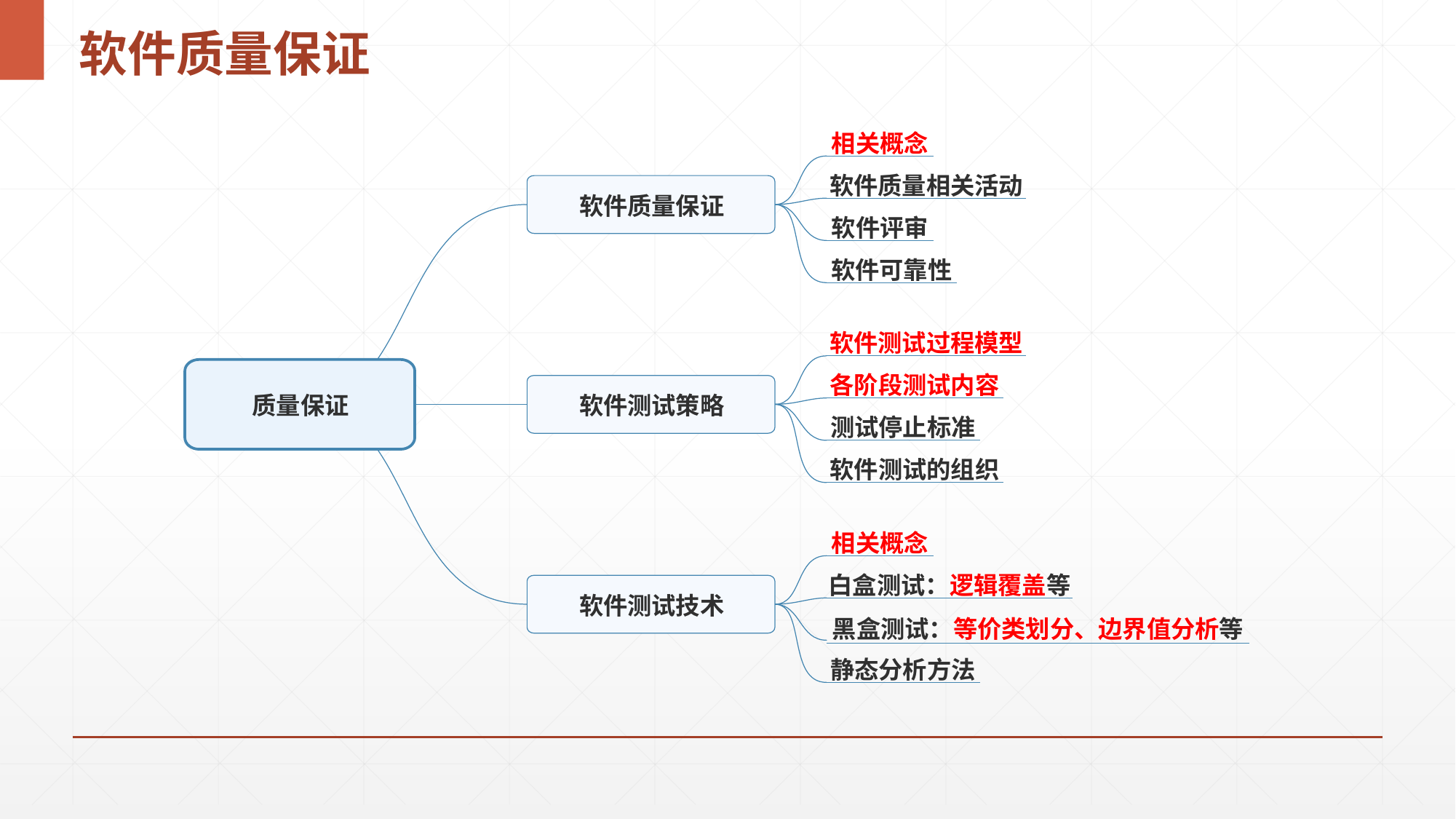

# 软件质量保证

相关概念
软件质量相关活动
软件质量保证

软件评审

软件可靠性

软件测试过程模型
质量保证
各阶段测试内容
软件测试策略

测试停止标准

软件测试的组织

相关概念
白盒测试：逻辑覆盖等
软件测试技术

黑盒测试：等价类划分、边界值分析等

静态分析方法